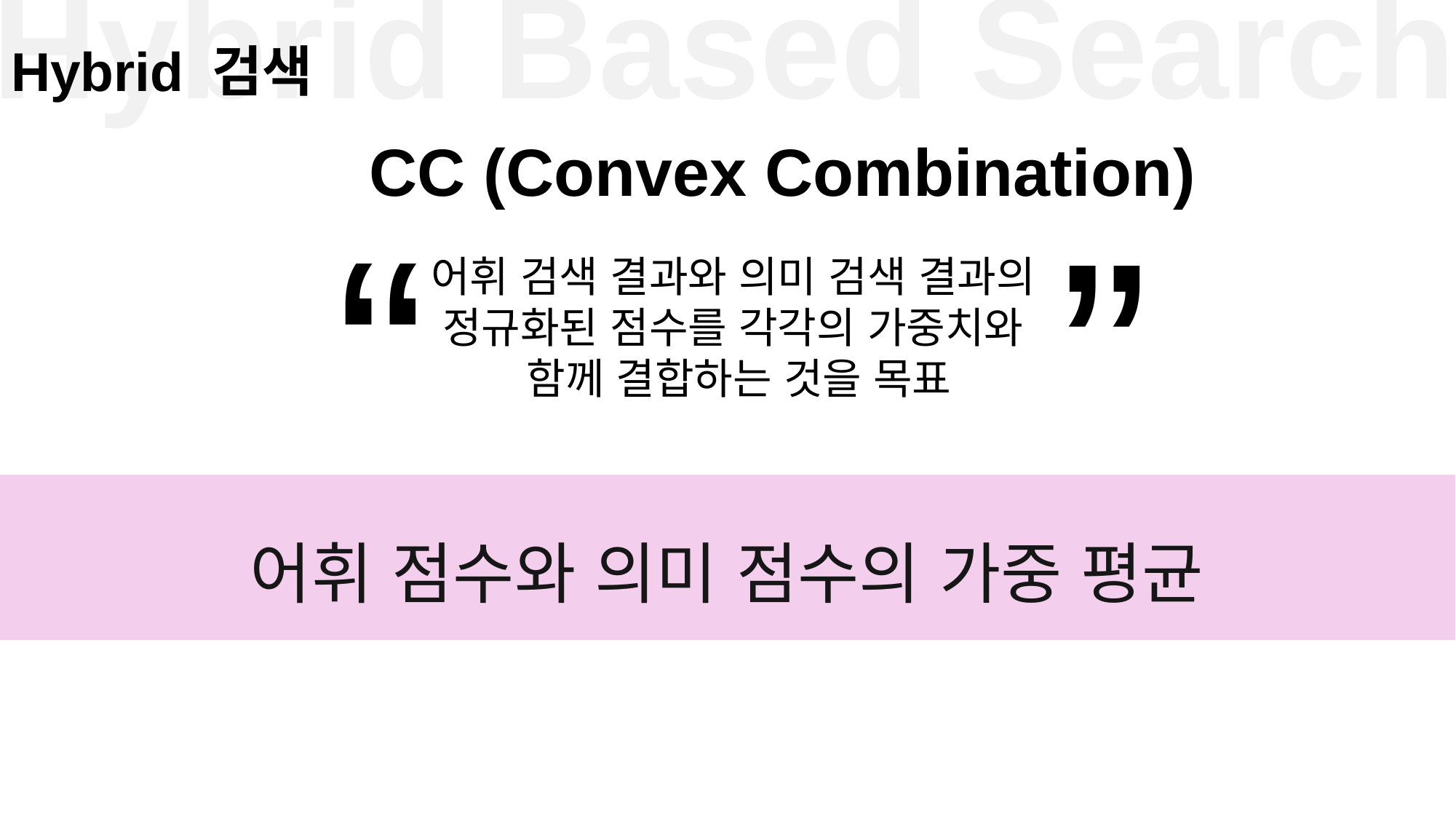

Hybrid Based Search
# Hybrid 검색
CC (Convex Combination)
“
”
어휘 검색 결과와 의미 검색 결과의
정규화된 점수를 각각의 가중치와
함께 결합하는 것을 목표

어휘 점수와 의미 점수의 가중 평균